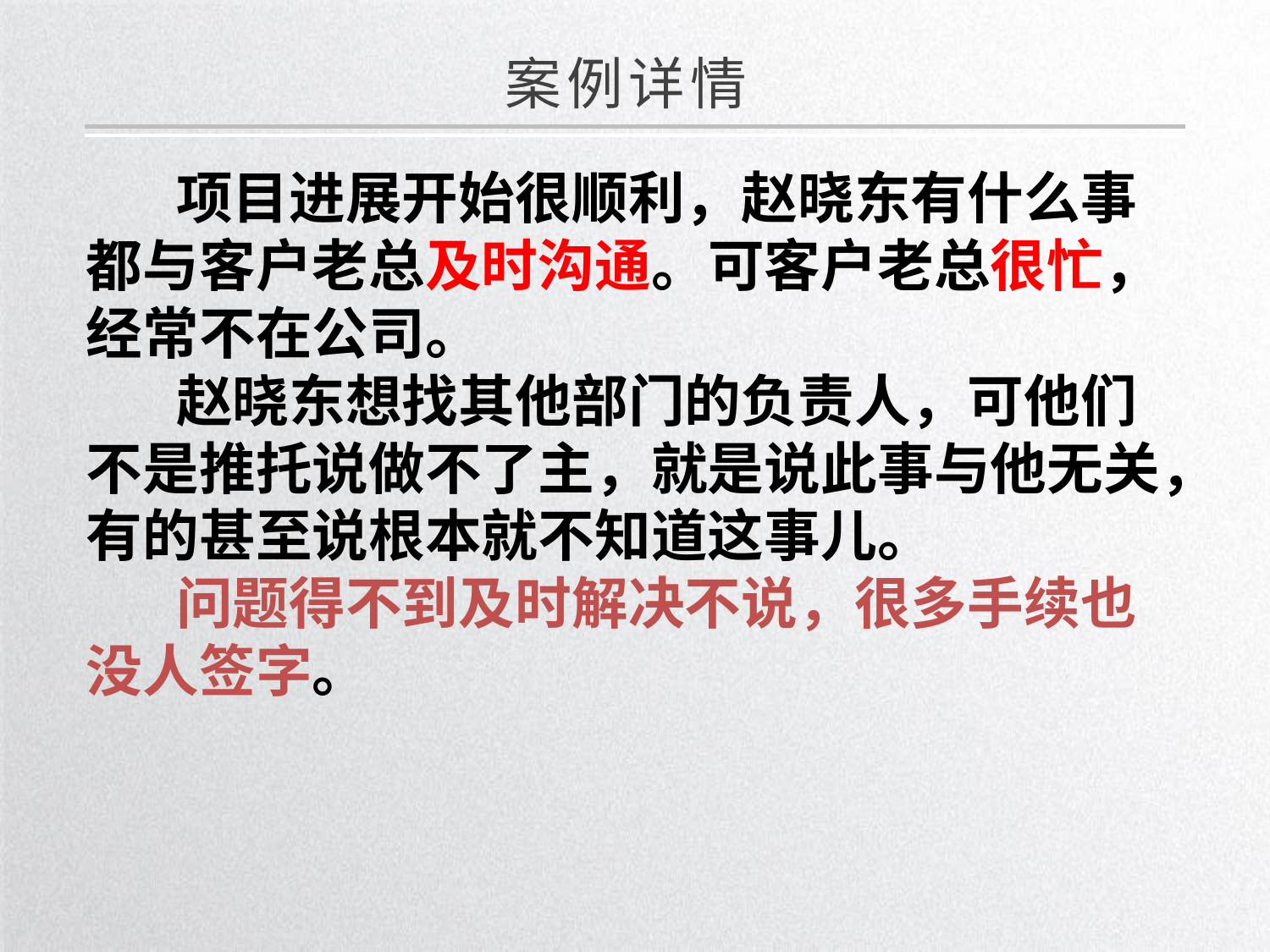

案例详情
 项目进展开始很顺利，赵晓东有什么事都与客户老总及时沟通。可客户老总很忙，经常不在公司。
 赵晓东想找其他部门的负责人，可他们不是推托说做不了主，就是说此事与他无关，有的甚至说根本就不知道这事儿。
 问题得不到及时解决不说，很多手续也没人签字。